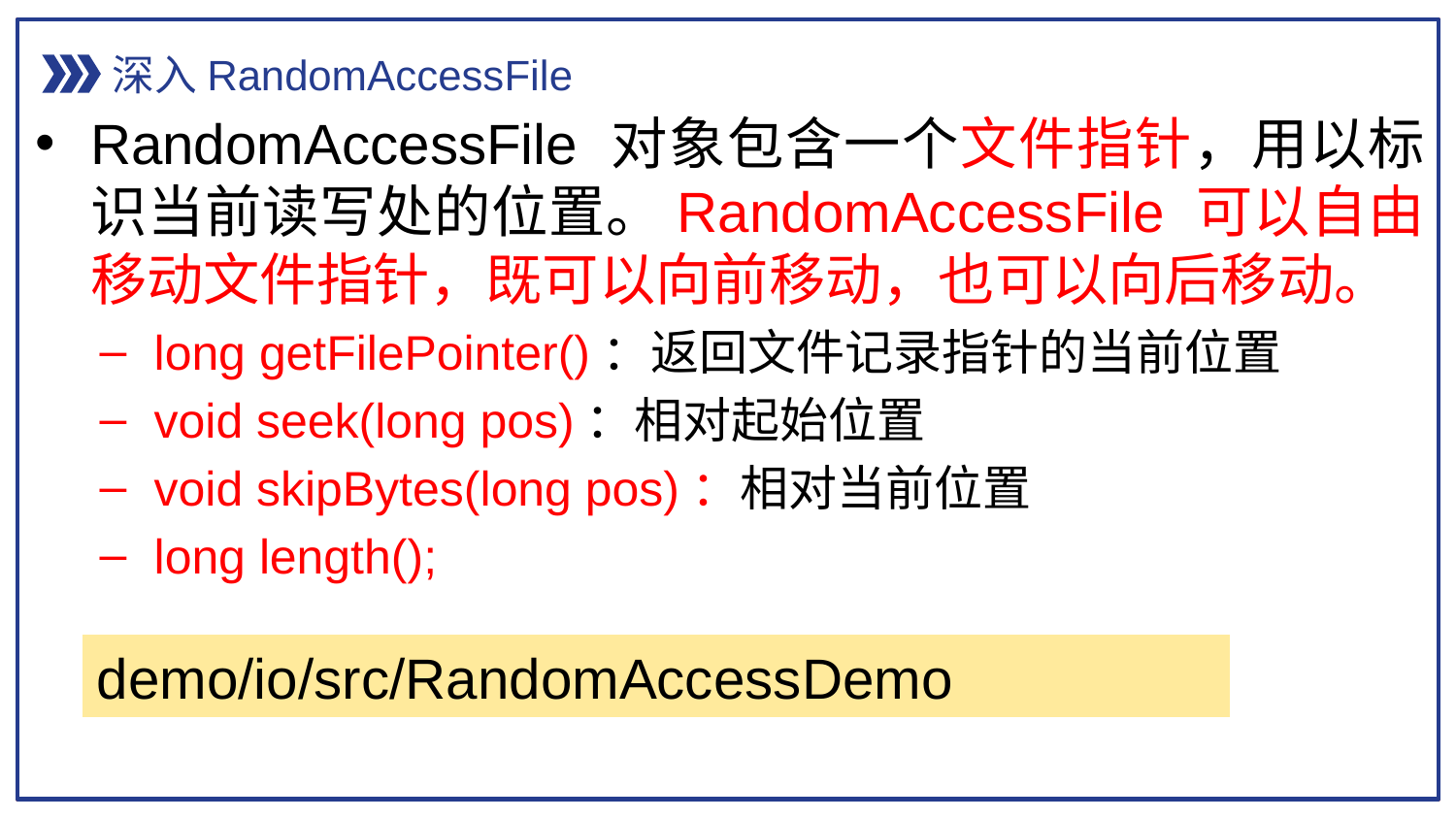

深入RandomAccessFile

RandomAccessFile 对象包含一个文件指针，用以标识当前读写处的位置。RandomAccessFile 可以自由移动文件指针，既可以向前移动，也可以向后移动。
long getFilePointer()：返回文件记录指针的当前位置
void seek(long pos)：相对起始位置
void skipBytes(long pos)：相对当前位置
long length();
demo/io/src/RandomAccessDemo